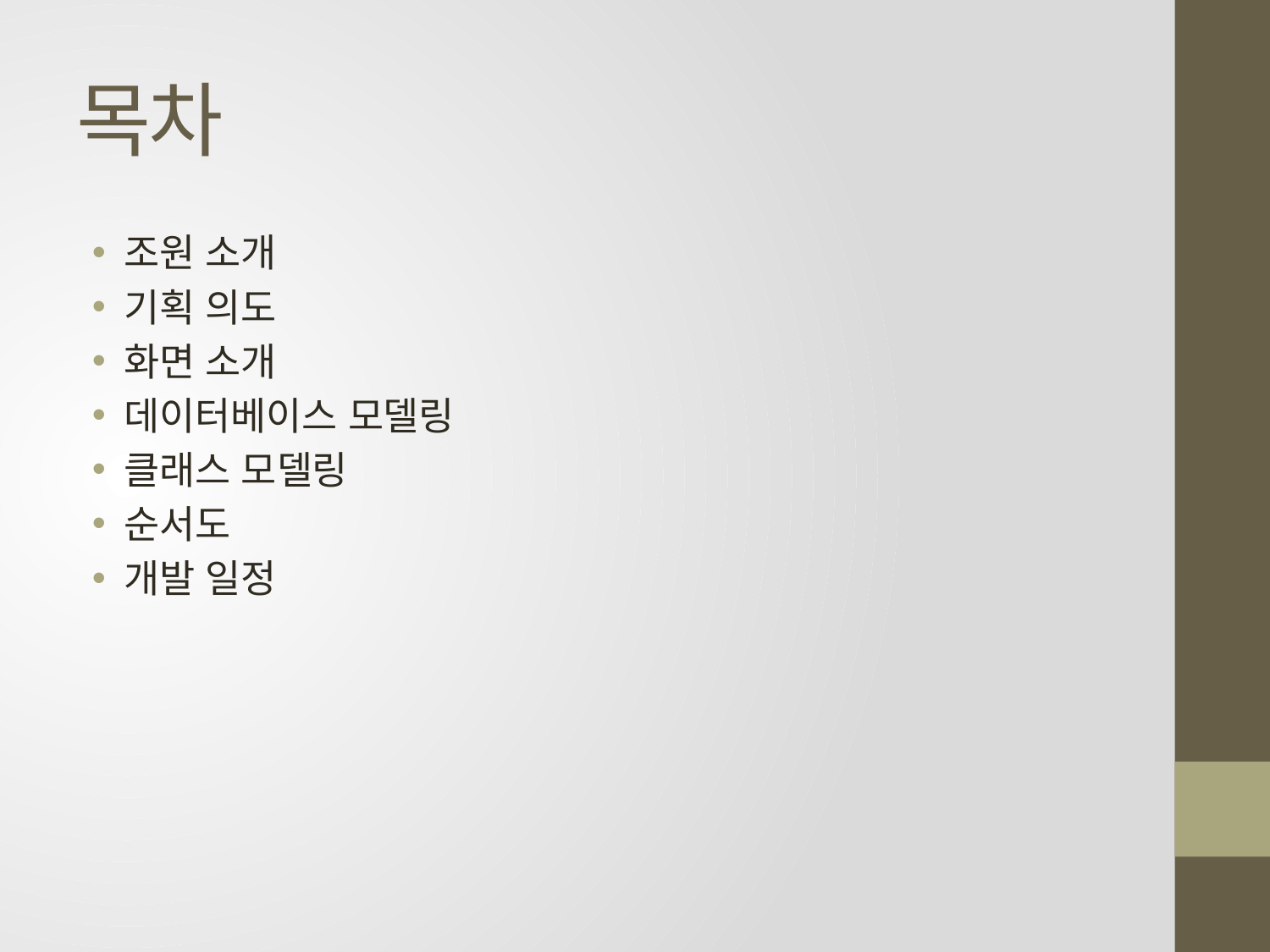

# 목차
조원 소개
기획 의도
화면 소개
데이터베이스 모델링
클래스 모델링
순서도
개발 일정